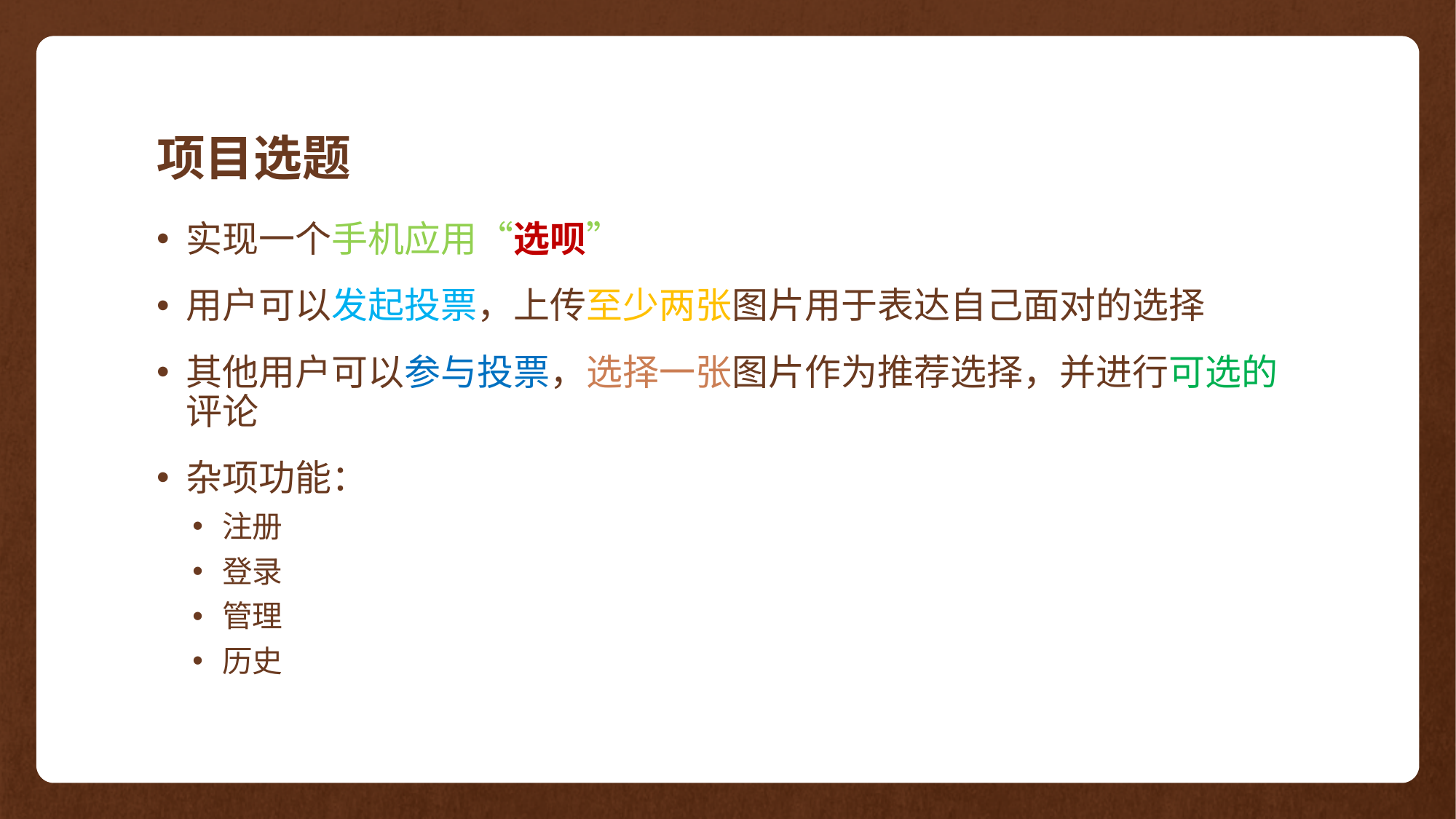

# 项目选题
实现一个手机应用“选呗”
用户可以发起投票，上传至少两张图片用于表达自己面对的选择
其他用户可以参与投票，选择一张图片作为推荐选择，并进行可选的评论
杂项功能：
注册
登录
管理
历史